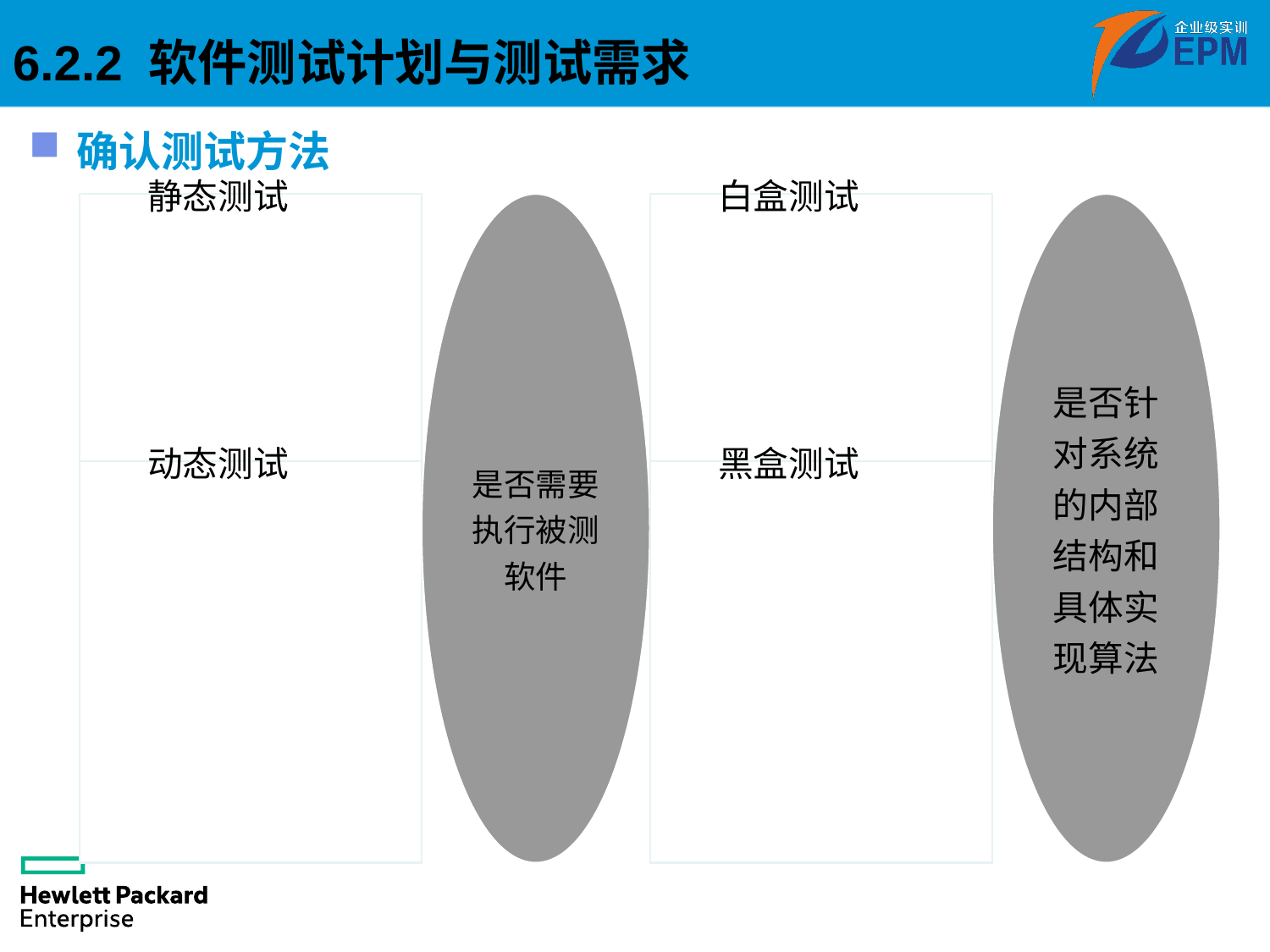

6.2.2 软件测试计划与测试需求
确认测试方法

是否需要执行被测软件
静态测试
动态测试
是否针对系统的内部结构和具体实现算法
白盒测试
黑盒测试